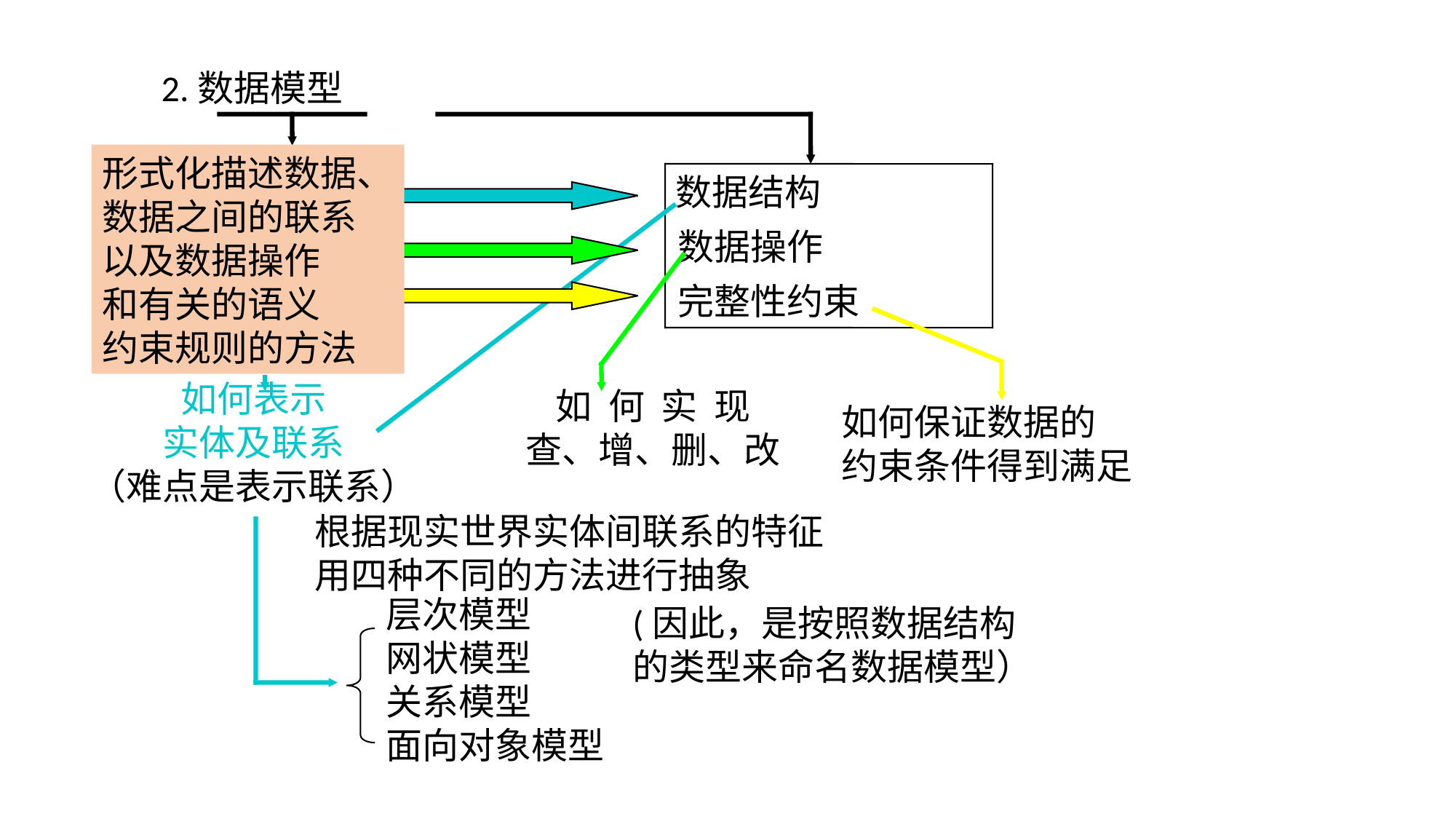

2.数据模型

形式化描述数据、
数据之间的联系
以及数据操作
和有关的语义
约束规则的方法

数据结构

数据操作

完整性约束

如何表示
实体及联系
（难点是表示联系）
如  何  实  现
查、增、删、改
如何保证数据的
约束条件得到满足
根据现实世界实体间联系的特征
用四种不同的方法进行抽象

层次模型
网状模型
关系模型
面向对象模型

(因此，是按照数据结构
的类型来命名数据模型）